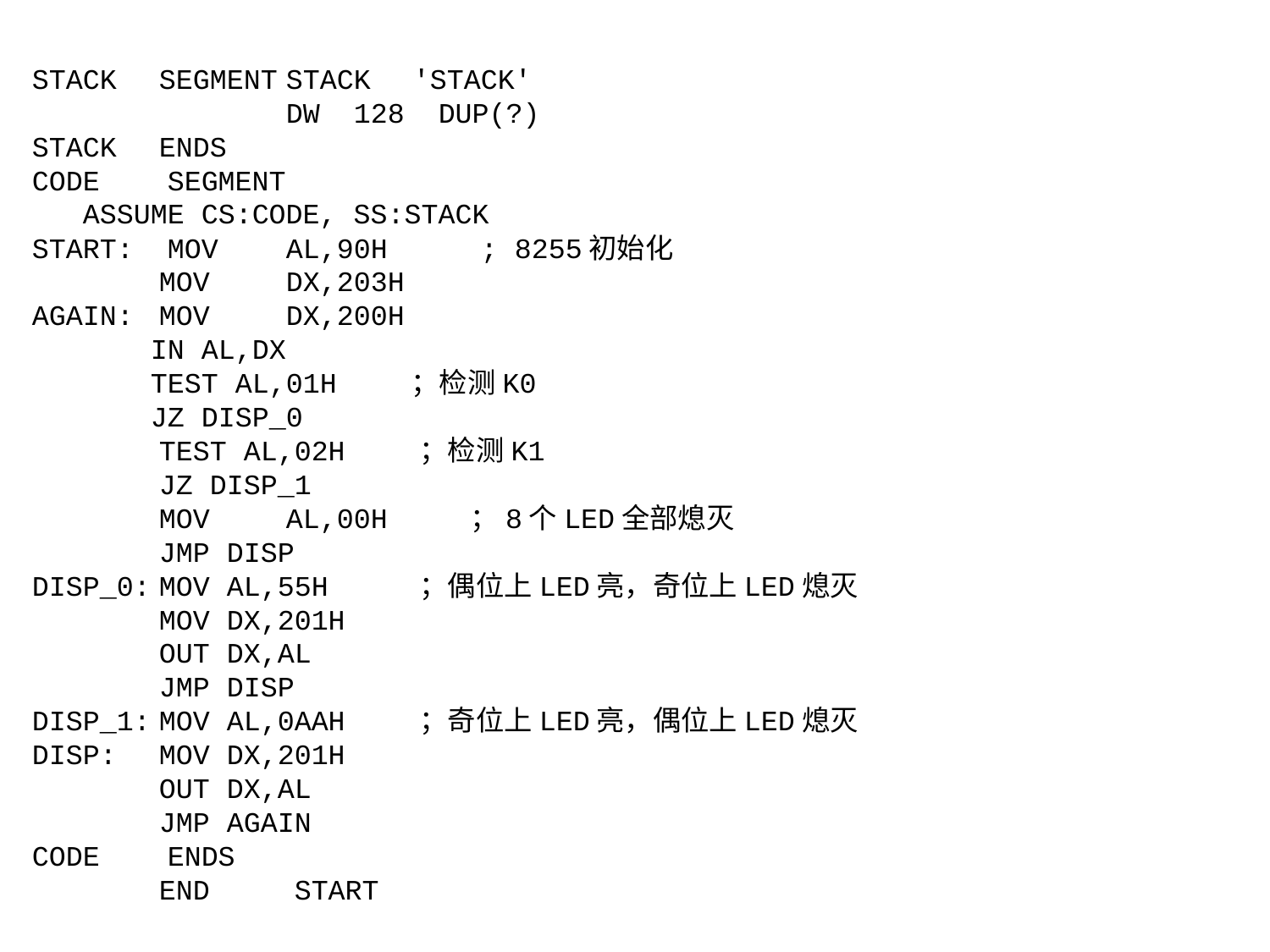

STACK	SEGMENT	STACK	'STACK'
		DW  128  DUP(?)
STACK	ENDS
CODE    SEGMENT
   ASSUME CS:CODE, SS:STACK
START:  MOV	AL,90H	    ; 8255初始化
	MOV	DX,203H
AGAIN:	MOV	DX,200H
       IN AL,DX
       TEST AL,01H    ；检测K0
       JZ DISP_0
       	TEST AL,02H    ；检测K1
       	JZ DISP_1
	MOV	AL,00H	   ；8个LED全部熄灭
       	JMP DISP
DISP_0:	MOV AL,55H     ；偶位上LED亮，奇位上LED熄灭
       	MOV DX,201H
       	OUT DX,AL
       	JMP DISP
DISP_1:	MOV AL,0AAH    ；奇位上LED亮，偶位上LED熄灭
DISP:  	MOV DX,201H
       	OUT DX,AL
       	JMP AGAIN
CODE    ENDS
	END     START